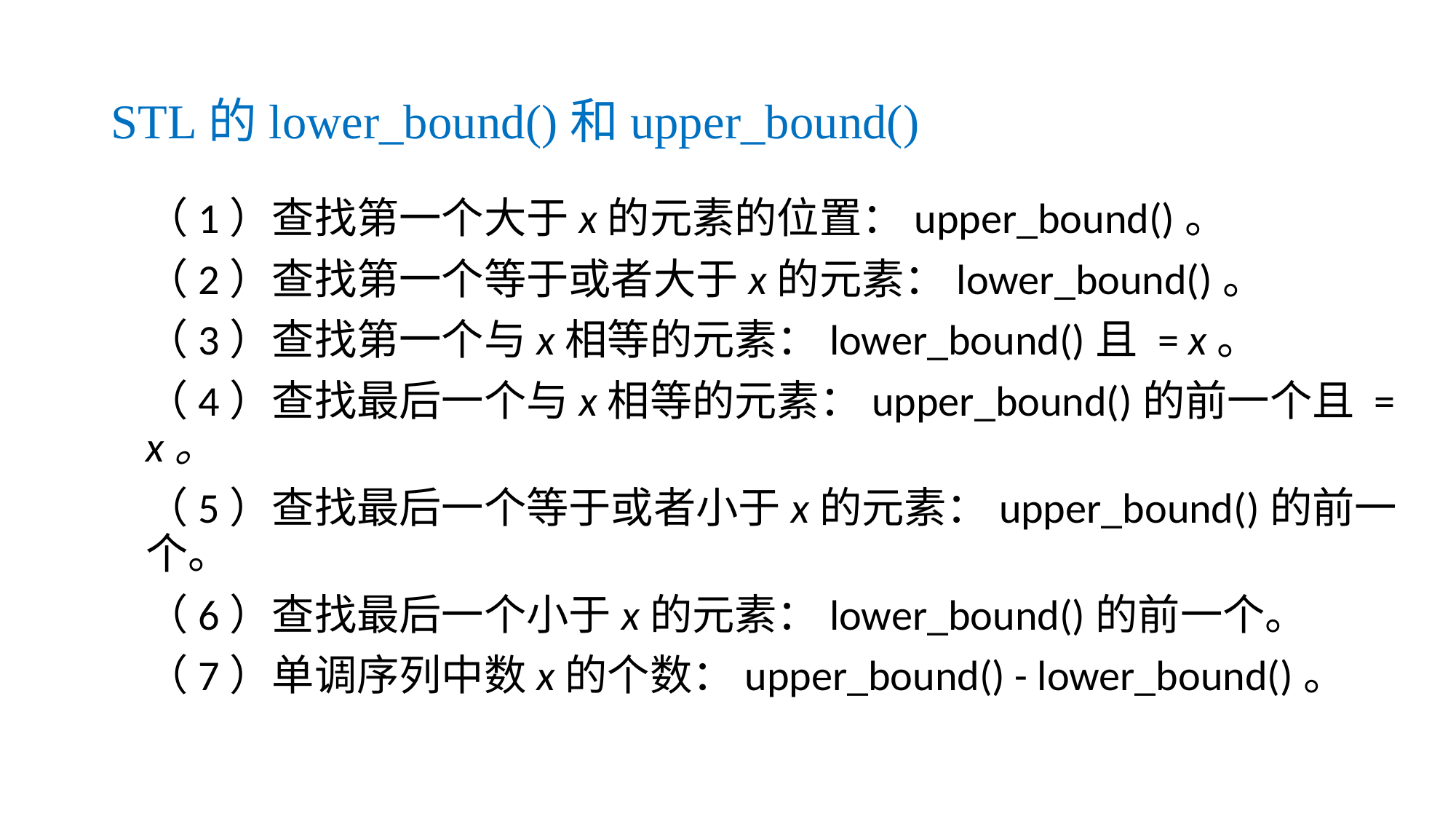

# STL的lower_bound()和upper_bound()
（1）查找第一个大于x的元素的位置：upper_bound()。
（2）查找第一个等于或者大于x的元素：lower_bound()。
（3）查找第一个与x相等的元素：lower_bound()且 = x。
（4）查找最后一个与x相等的元素：upper_bound()的前一个且 = x。
（5）查找最后一个等于或者小于x的元素：upper_bound()的前一个。
（6）查找最后一个小于x的元素：lower_bound()的前一个。
（7）单调序列中数x的个数：upper_bound() - lower_bound()。